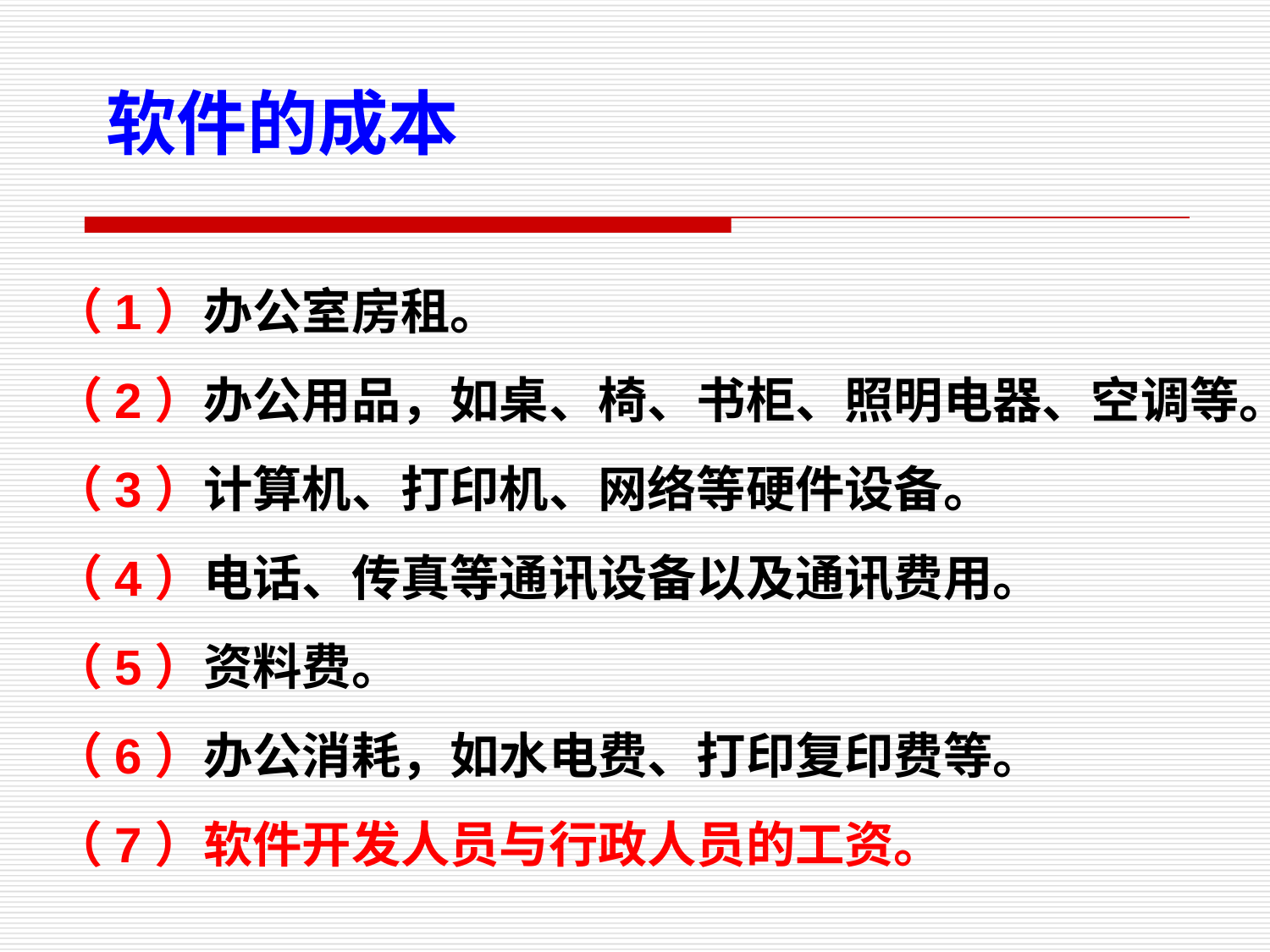

软件的成本
（1）办公室房租。
（2）办公用品，如桌、椅、书柜、照明电器、空调等。
（3）计算机、打印机、网络等硬件设备。
（4）电话、传真等通讯设备以及通讯费用。
（5）资料费。
（6）办公消耗，如水电费、打印复印费等。
（7）软件开发人员与行政人员的工资。